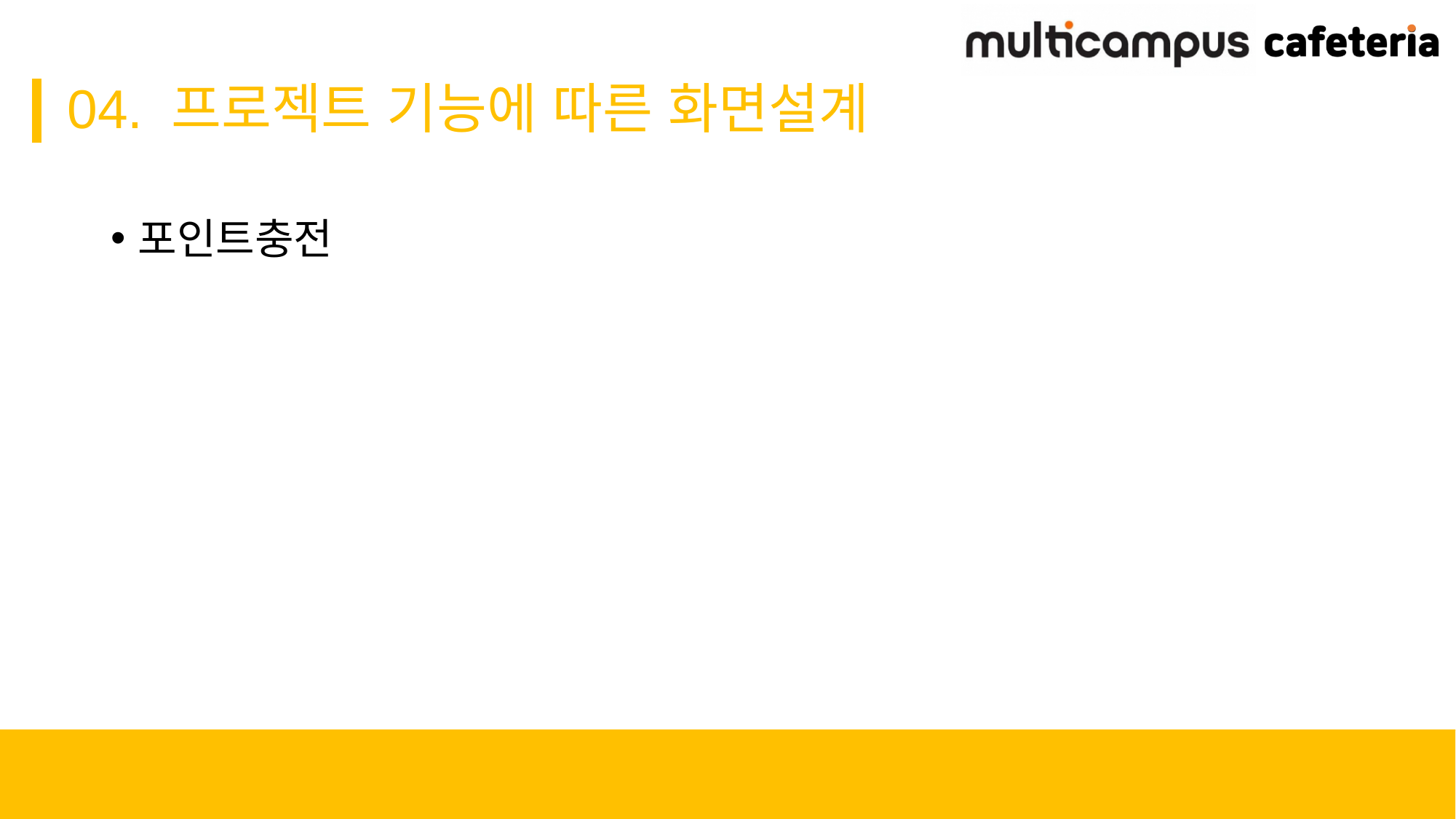

# 04. 프로젝트 기능에 따른 화면설계
포인트충전